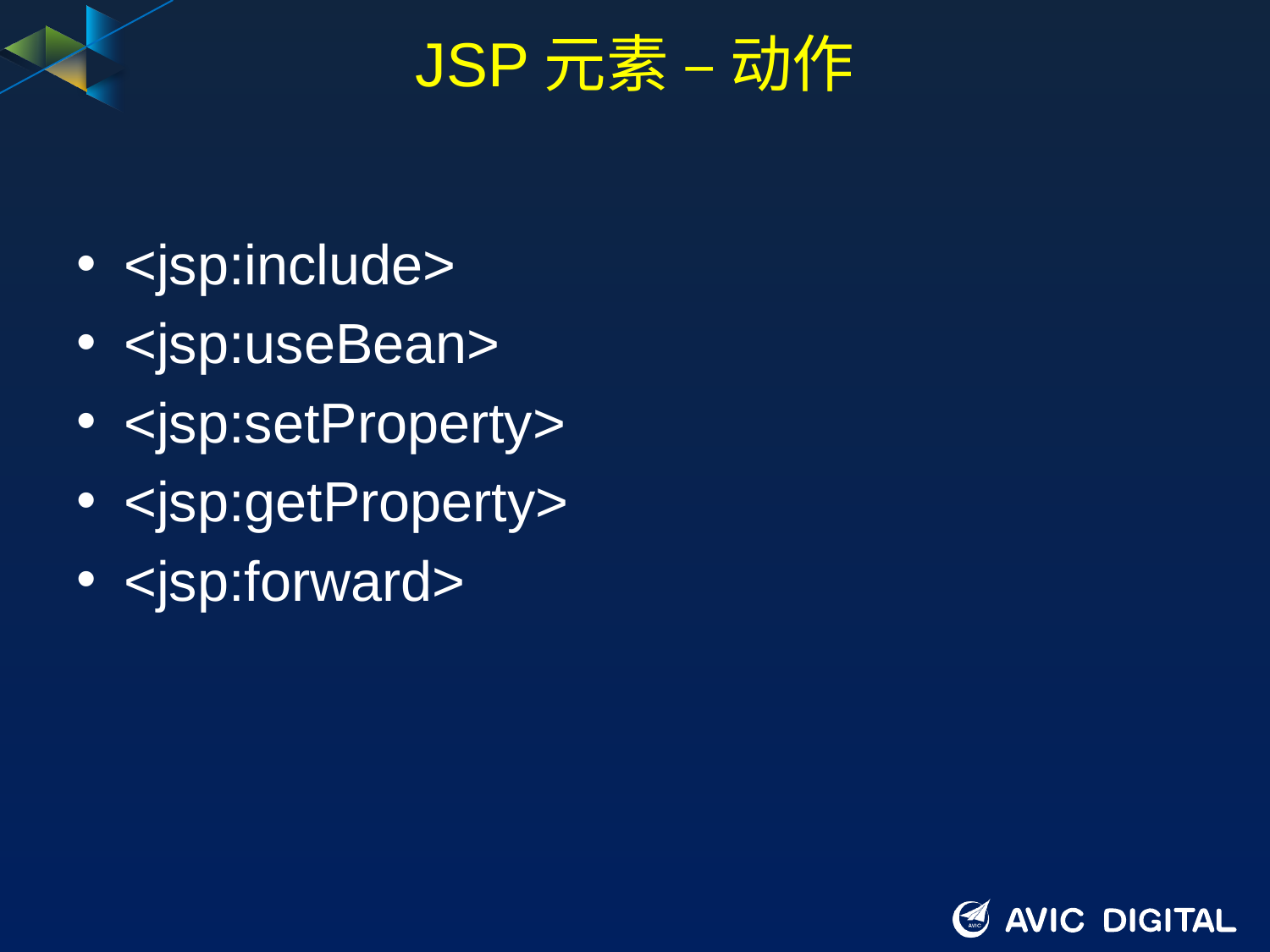

# JSP元素 – 动作
<jsp:include>
<jsp:useBean>
<jsp:setProperty>
<jsp:getProperty>
<jsp:forward>